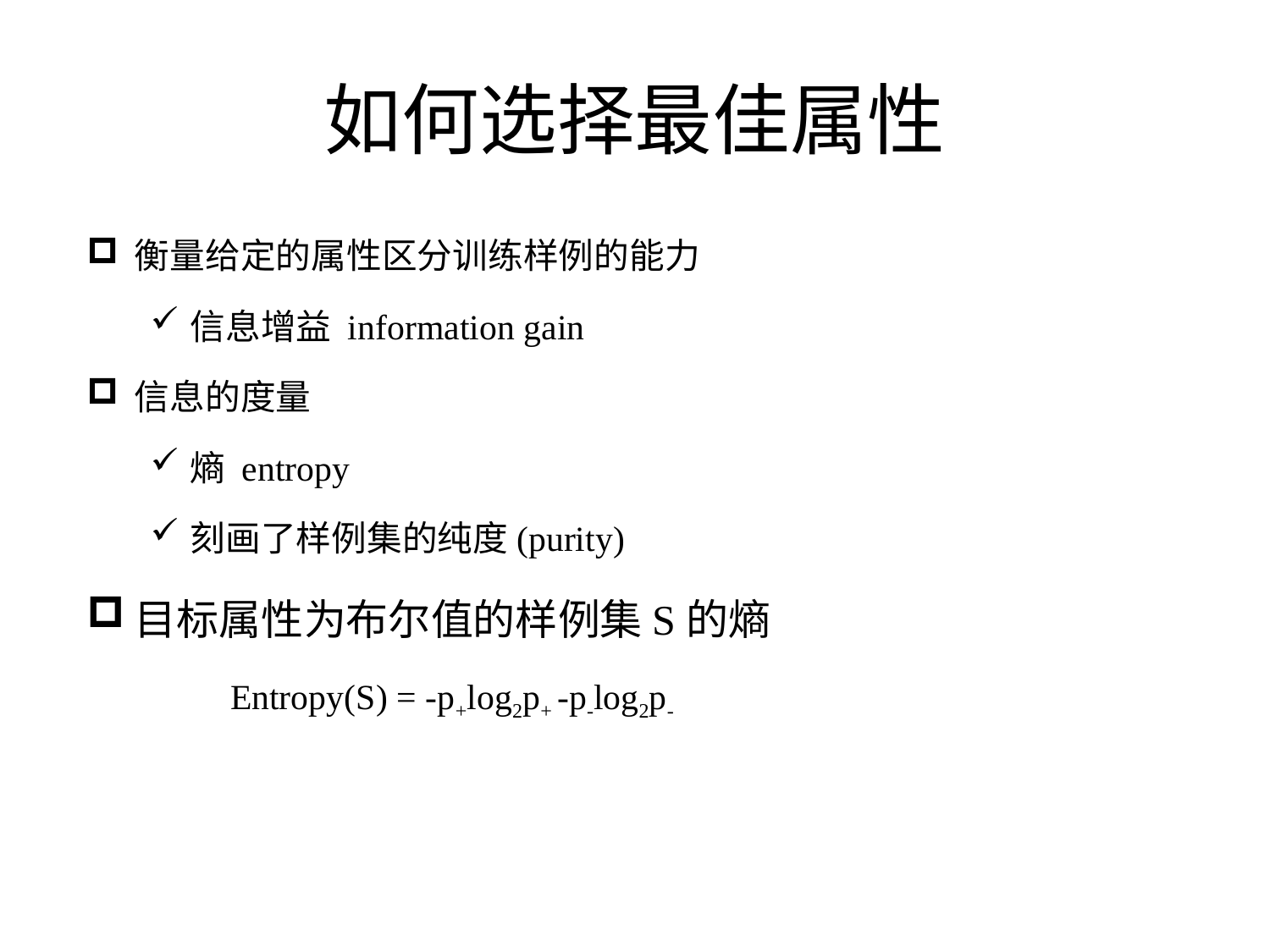

# 如何选择最佳属性
衡量给定的属性区分训练样例的能力
信息增益 information gain
信息的度量
熵 entropy
刻画了样例集的纯度(purity)
目标属性为布尔值的样例集S的熵
         Entropy(S) = -p+log2p+ -p-log2p-